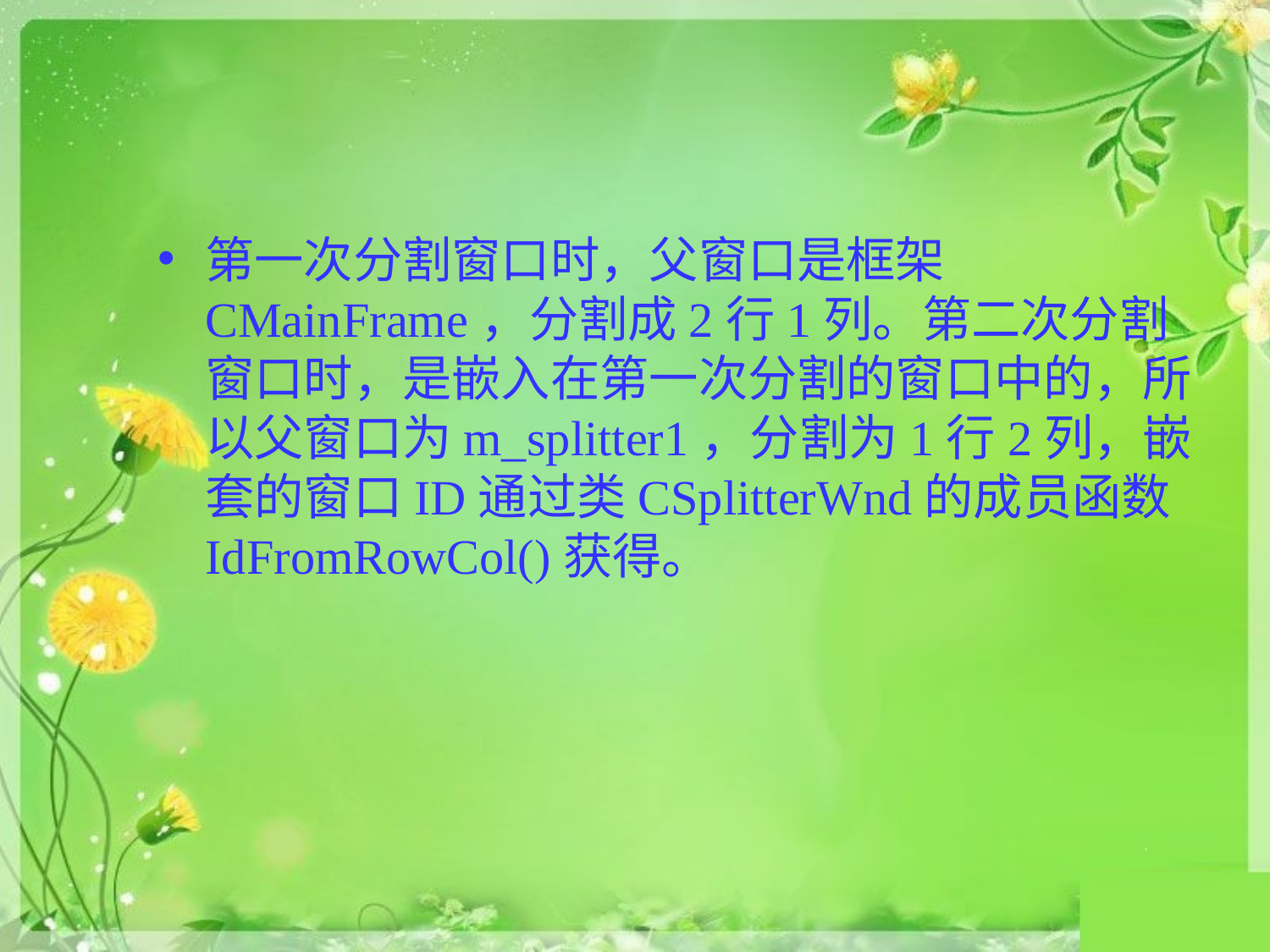

#
第一次分割窗口时，父窗口是框架CMainFrame，分割成2行1列。第二次分割窗口时，是嵌入在第一次分割的窗口中的，所以父窗口为m_splitter1，分割为1行2列，嵌套的窗口ID通过类CSplitterWnd的成员函数IdFromRowCol()获得。